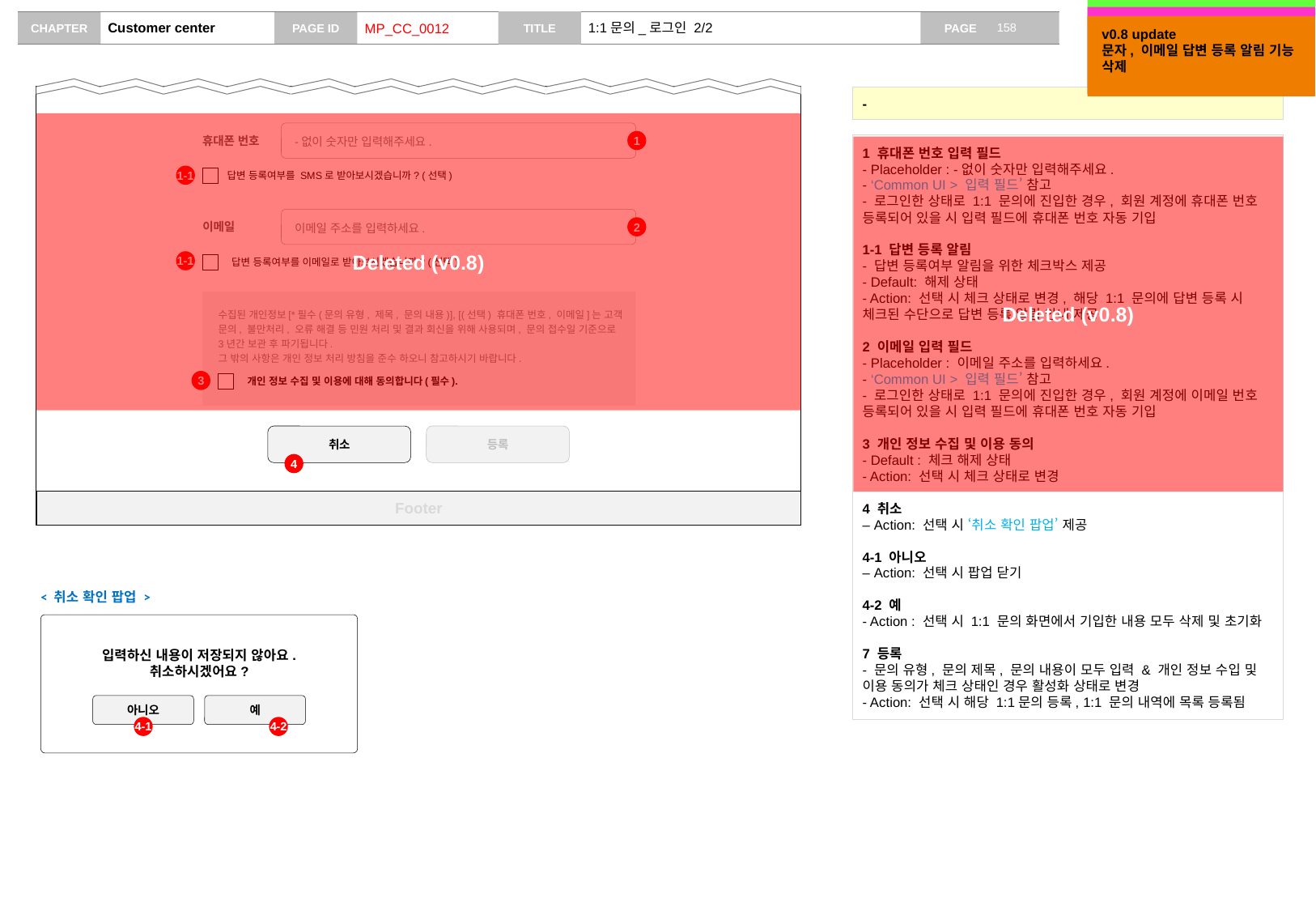

v0.5 update
개인정보 수집 이용 동의 추가
취소 버튼 추가
v0.7 update
취소 확인 팝업 버튼 레이블 수정
# Customer center
MP_CC_0012
1:1문의_로그인 2/2
v0.8 update
문자, 이메일 답변 등록 알림 기능 삭제

-
Deleted (v0.8)
-없이 숫자만 입력해주세요.
1
휴대폰 번호
1 휴대폰 번호 입력 필드
- Placeholder : -없이 숫자만 입력해주세요.
- ‘Common UI > 입력 필드’ 참고
- 로그인한 상태로 1:1 문의에 진입한 경우, 회원 계정에 휴대폰 번호 등록되어 있을 시 입력 필드에 휴대폰 번호 자동 기입

1-1 답변 등록 알림
- 답변 등록여부 알림을 위한 체크박스 제공
- Default: 해제 상태
- Action: 선택 시 체크 상태로 변경, 해당 1:1 문의에 답변 등록 시 체크된 수단으로 답변 등록 알림 안내 제공

2 이메일 입력 필드
- Placeholder : 이메일 주소를 입력하세요.
- ‘Common UI > 입력 필드’ 참고
- 로그인한 상태로 1:1 문의에 진입한 경우, 회원 계정에 이메일 번호 등록되어 있을 시 입력 필드에 휴대폰 번호 자동 기입

3 개인 정보 수집 및 이용 동의
- Default : 체크 해제 상태
- Action: 선택 시 체크 상태로 변경

4 취소
– Action: 선택 시 ‘취소 확인 팝업’ 제공

4-1 아니오
– Action: 선택 시 팝업 닫기

4-2 예
- Action : 선택 시 1:1 문의 화면에서 기입한 내용 모두 삭제 및 초기화

7 등록
- 문의 유형, 문의 제목, 문의 내용이 모두 입력 & 개인 정보 수입 및 이용 동의가 체크 상태인 경우 활성화 상태로 변경
- Action: 선택 시 해당 1:1문의 등록, 1:1 문의 내역에 목록 등록됨
Deleted (v0.8)
1-1

답변 등록여부를 SMS로 받아보시겠습니까? (선택)
이메일 주소를 입력하세요.
2
이메일
1-1

답변 등록여부를 이메일로 받아보시겠습니까? (선택)

수집된 개인정보[*필수(문의 유형, 제목, 문의 내용)], [(선택) 휴대폰 번호, 이메일]는 고객 문의, 불만처리, 오류 해결 등 민원 처리 및 결과 회신을 위해 사용되며, 문의 접수일 기준으로 3년간 보관 후 파기됩니다.
그 밖의 사항은 개인 정보 처리 방침을 준수 하오니 참고하시기 바랍니다.

개인 정보 수집 및 이용에 대해 동의합니다(필수).
3
취소
등록
4
Footer
< 취소 확인 팝업 >

입력하신 내용이 저장되지 않아요.
취소하시겠어요?
아니오
예
4-1
4-2